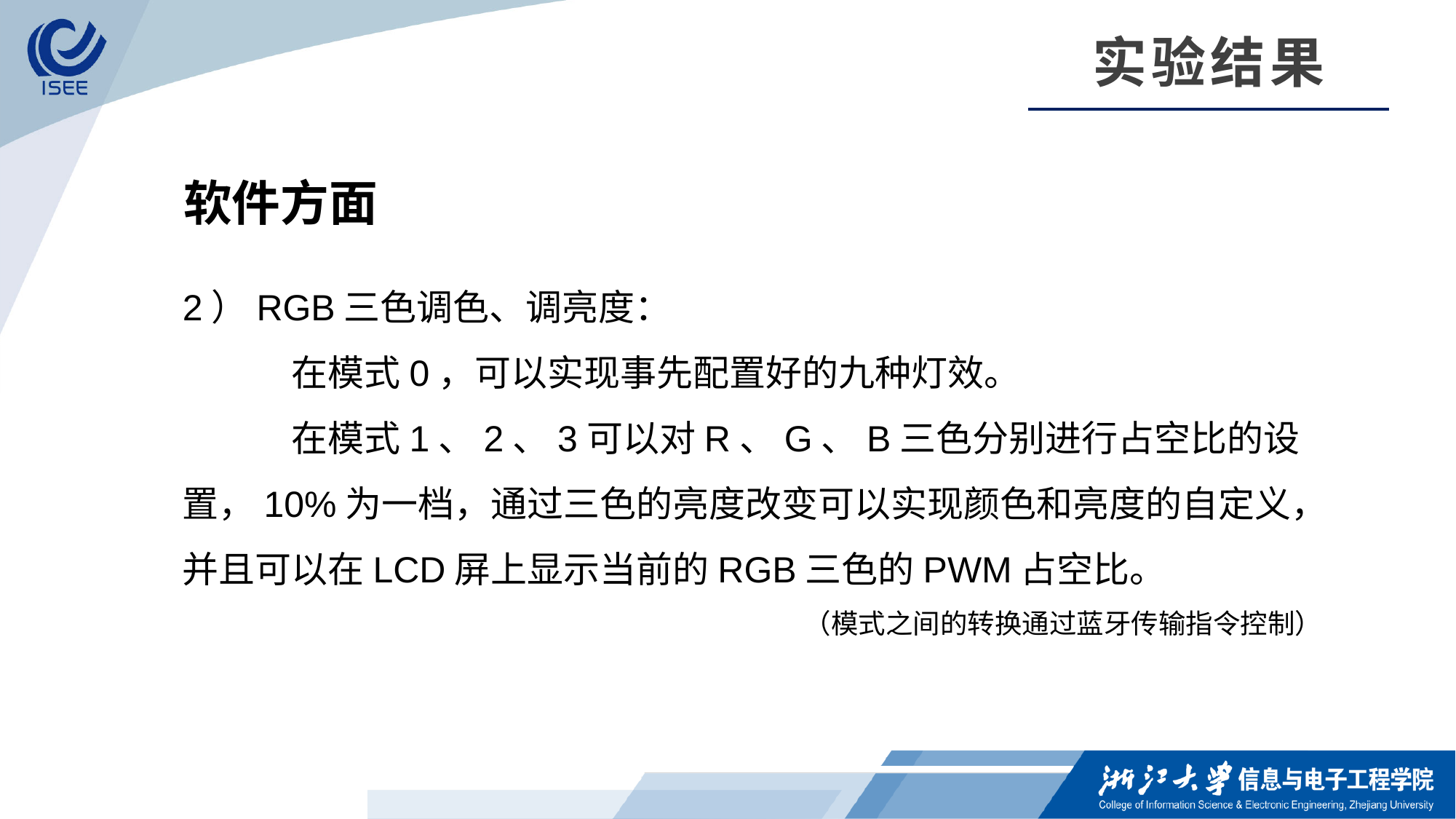

实验结果
软件方面
2）RGB三色调色、调亮度：
	在模式0，可以实现事先配置好的九种灯效。
	在模式1、2、3可以对R、G、B三色分别进行占空比的设置，10%为一档，通过三色的亮度改变可以实现颜色和亮度的自定义，并且可以在LCD屏上显示当前的RGB三色的PWM占空比。
（模式之间的转换通过蓝牙传输指令控制）